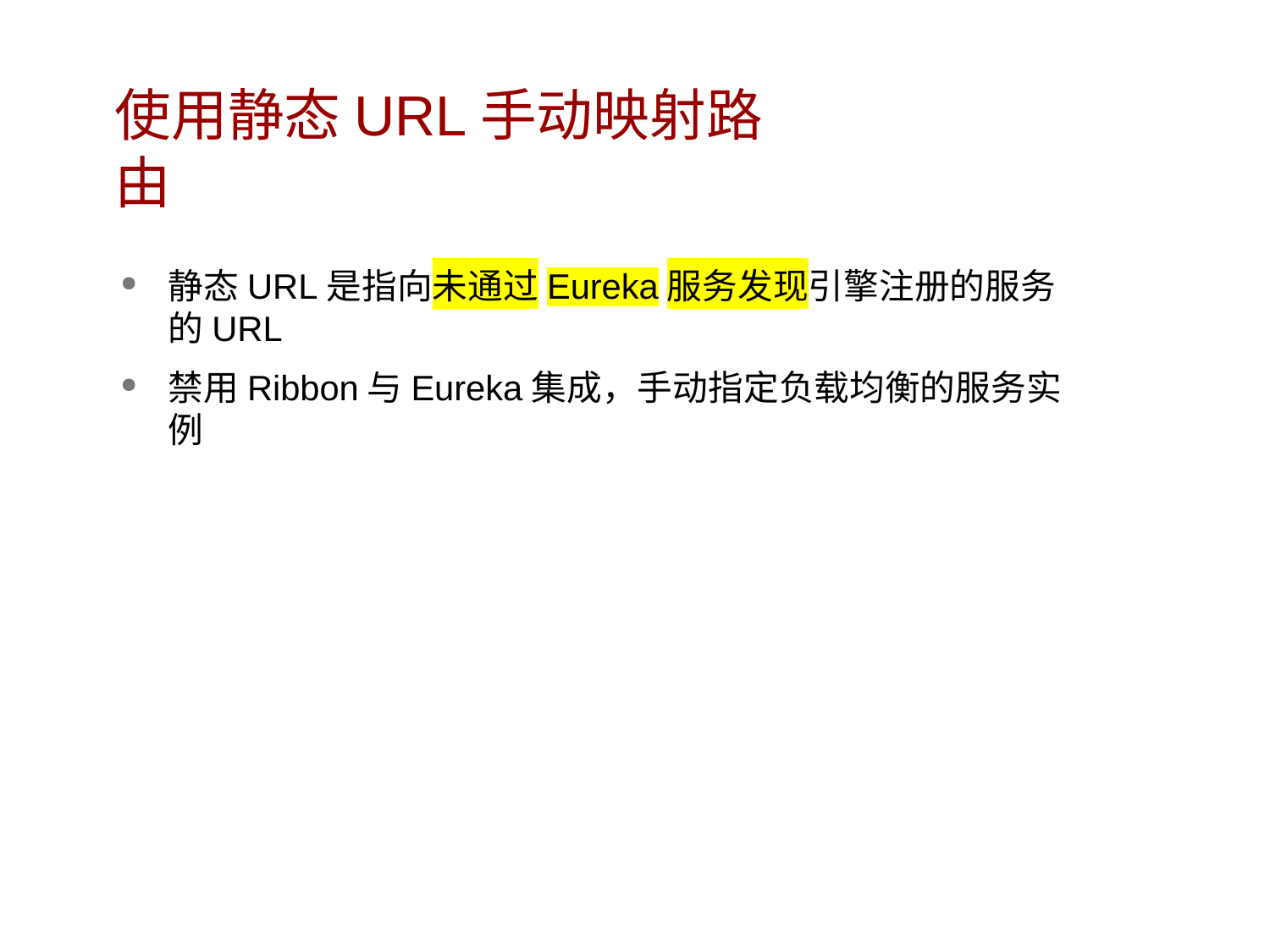

# 使用静态URL手动映射路由
静态URL是指向未通过Eureka服务发现引擎注册的服务的URL
禁用Ribbon与Eureka集成，手动指定负载均衡的服务实例